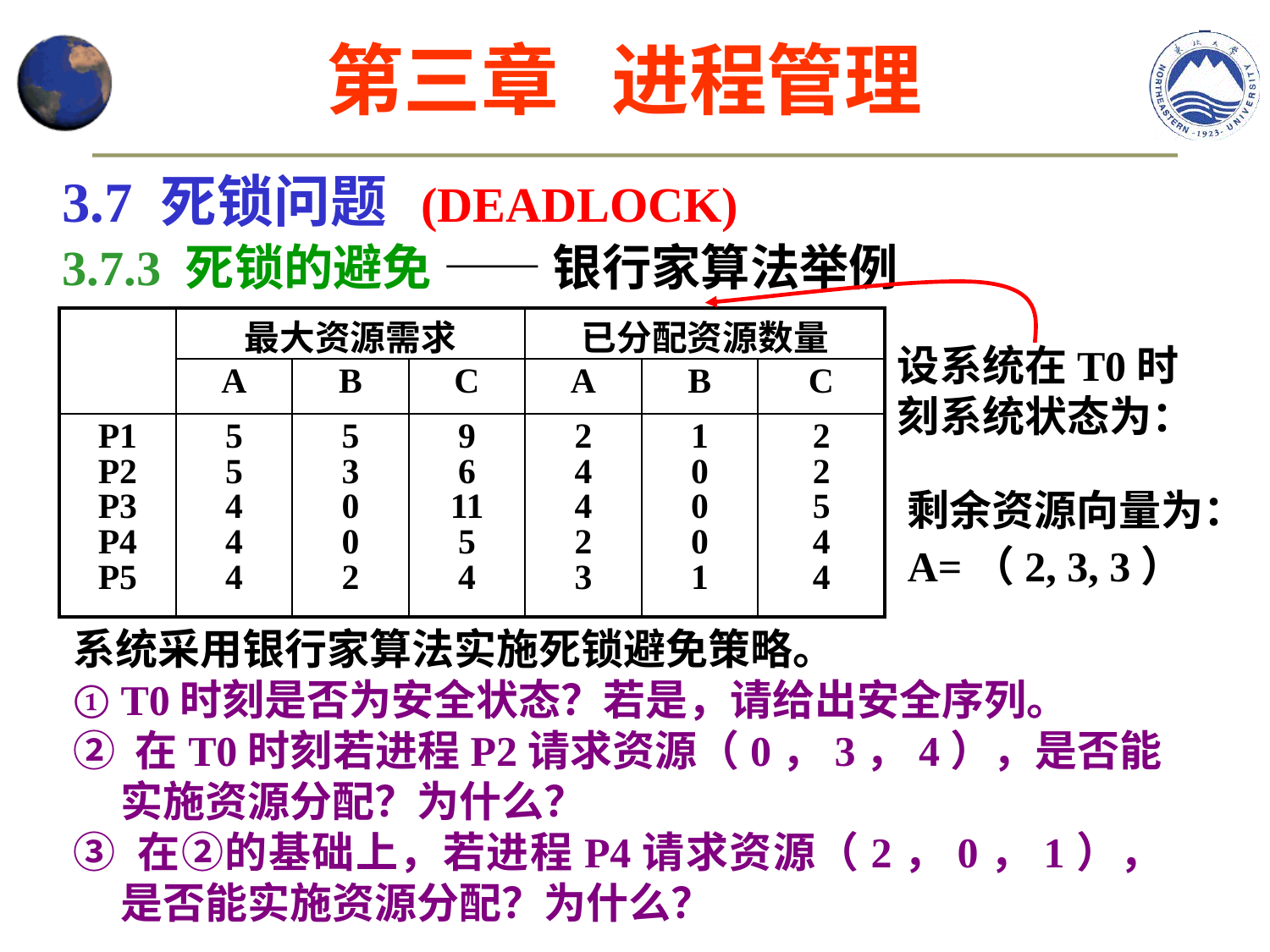

第三章   进程管理
3.7 死锁问题  (DEADLOCK)
3.7.3 死锁的避免 —— 银行家算法举例

|  | 最大资源需求 |  |  | 已分配资源数量 |  |  |
| --- | --- | --- | --- | --- | --- | --- |
|  | A | B | C | A | B | C |
| P1 P2 P3 P4 P5 | 5 5 4 4 4 | 5 3 0 0 2 | 9 6 11 5 4 | 2 4 4 2 3 | 1 0 0 0 1 | 2 2 5 4 4 |
设系统在T0时刻系统状态为：
剩余资源向量为：
A=（2, 3, 3）
系统采用银行家算法实施死锁避免策略。
① T0时刻是否为安全状态？若是，请给出安全序列。
② 在T0时刻若进程P2请求资源（0，3，4），是否能实施资源分配？为什么？
③ 在②的基础上，若进程P4请求资源（2，0，1），是否能实施资源分配？为什么？